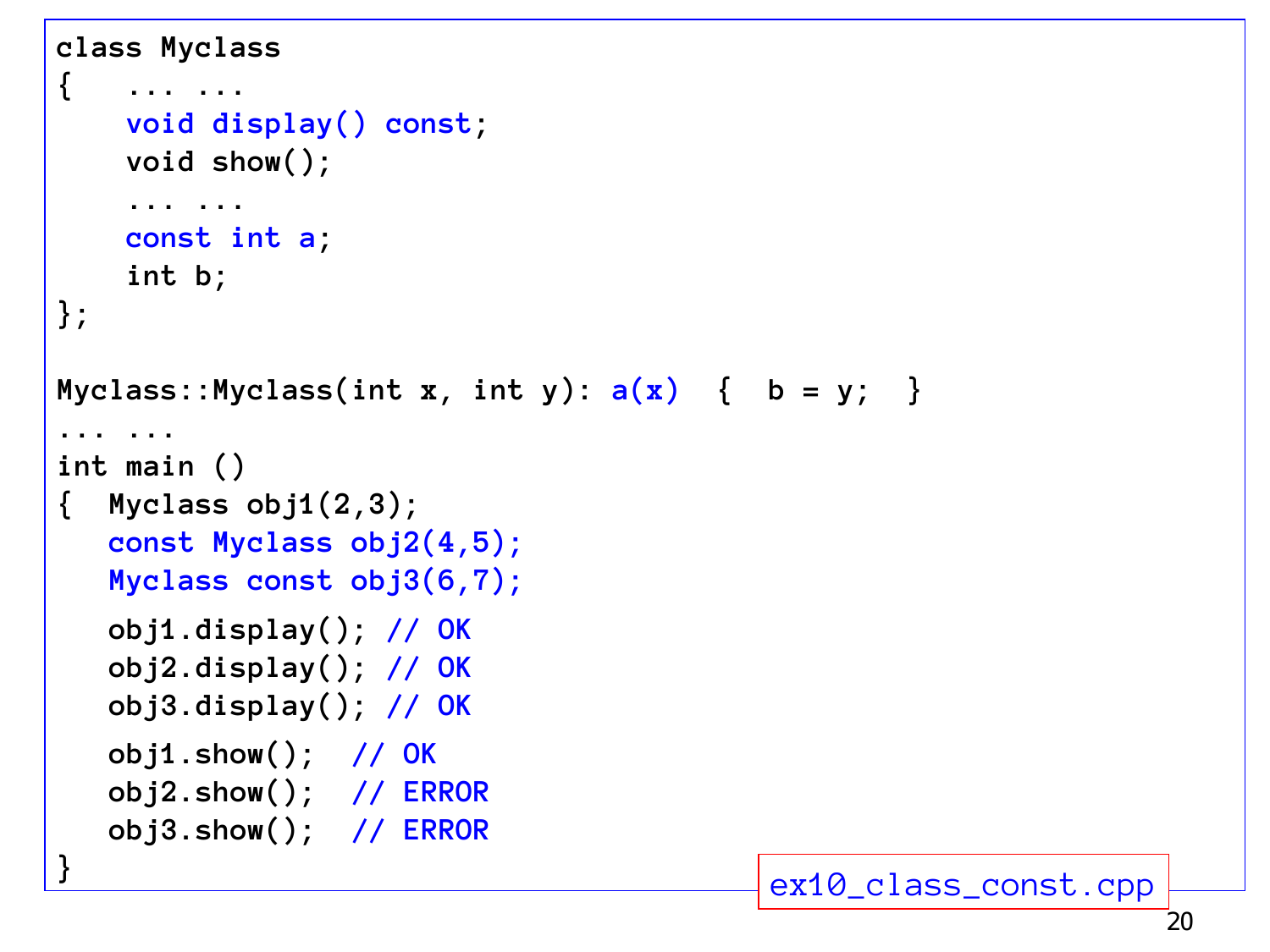

# 常成员
class Myclass
{   ... ...
    void display() const;
    void show();
    ... ...
    const int a;
    int b;
};

Myclass::Myclass(int x, int y): a(x)  {  b = y;  }
... ...
int main ()
{  Myclass obj1(2,3);
   const Myclass obj2(4,5);
   Myclass const obj3(6,7);
   obj1.display(); // OK
   obj2.display(); // OK
   obj3.display(); // OK
   obj1.show();  // OK
   obj2.show();  // ERROR
   obj3.show();  // ERROR
}
ex10_class_const.cpp
20